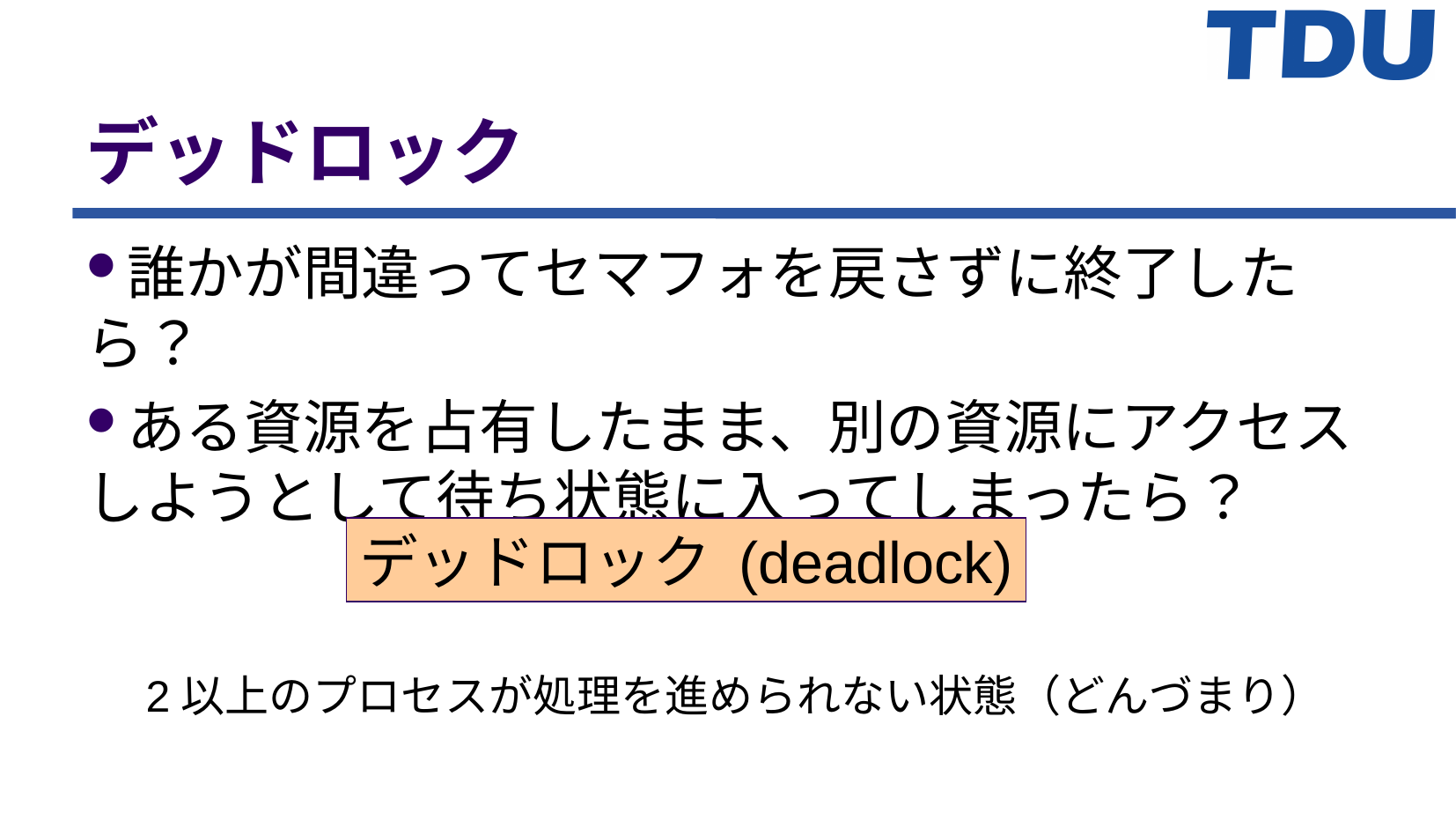

デッドロック
誰かが間違ってセマフォを戻さずに終了したら？
ある資源を占有したまま、別の資源にアクセス
しようとして待ち状態に入ってしまったら？
デッドロック (deadlock)
2以上のプロセスが処理を進められない状態（どんづまり）